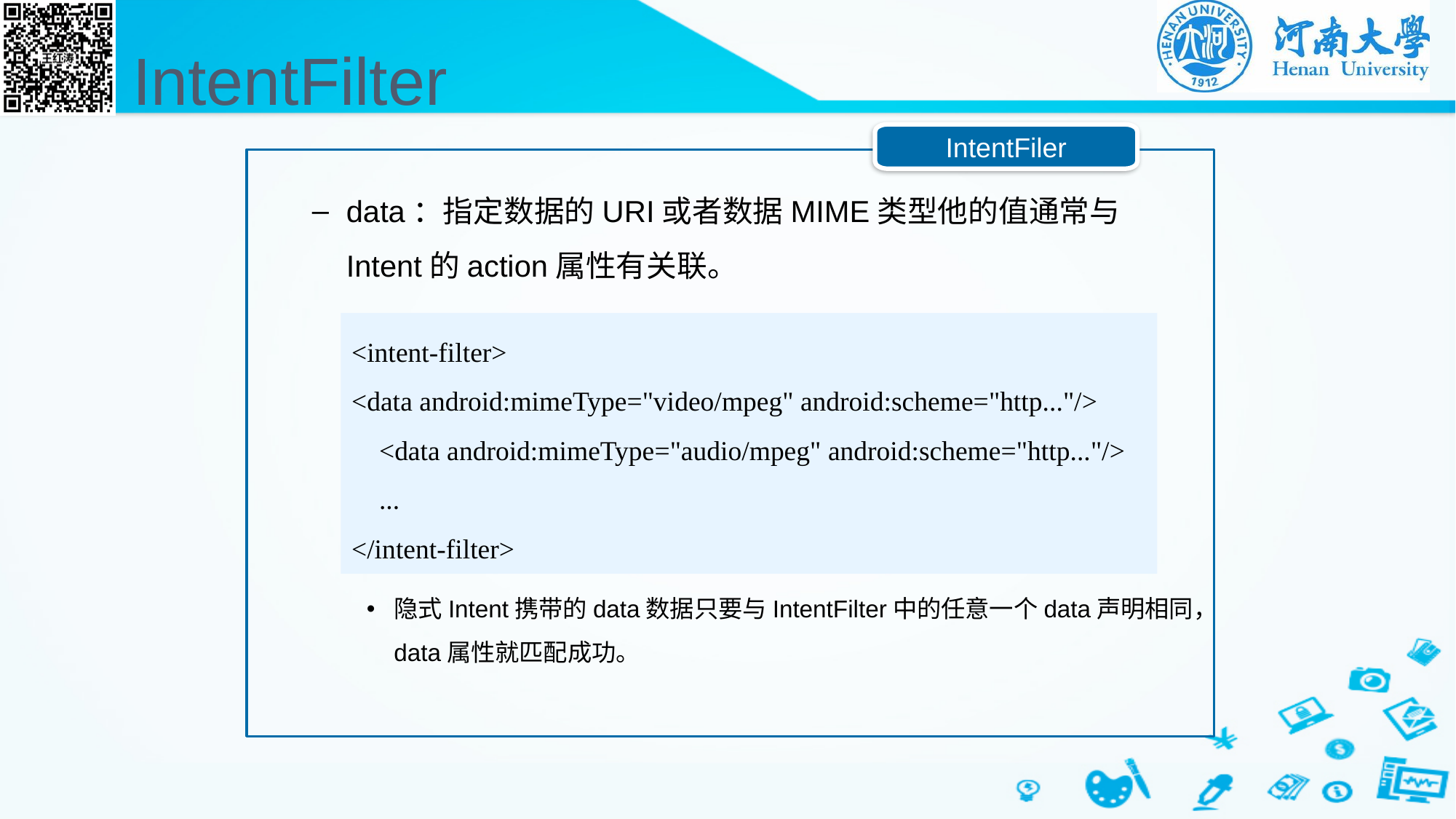

# IntentFilter
IntentFiler

data：指定数据的URI或者数据MIME类型他的值通常与Intent的action属性有关联。

隐式Intent携带的data数据只要与IntentFilter中的任意一个data声明相同，data属性就匹配成功。

<intent-filter>
<data android:mimeType="video/mpeg" android:scheme="http..."/>
    <data android:mimeType="audio/mpeg" android:scheme="http..."/>
    ...
</intent-filter>